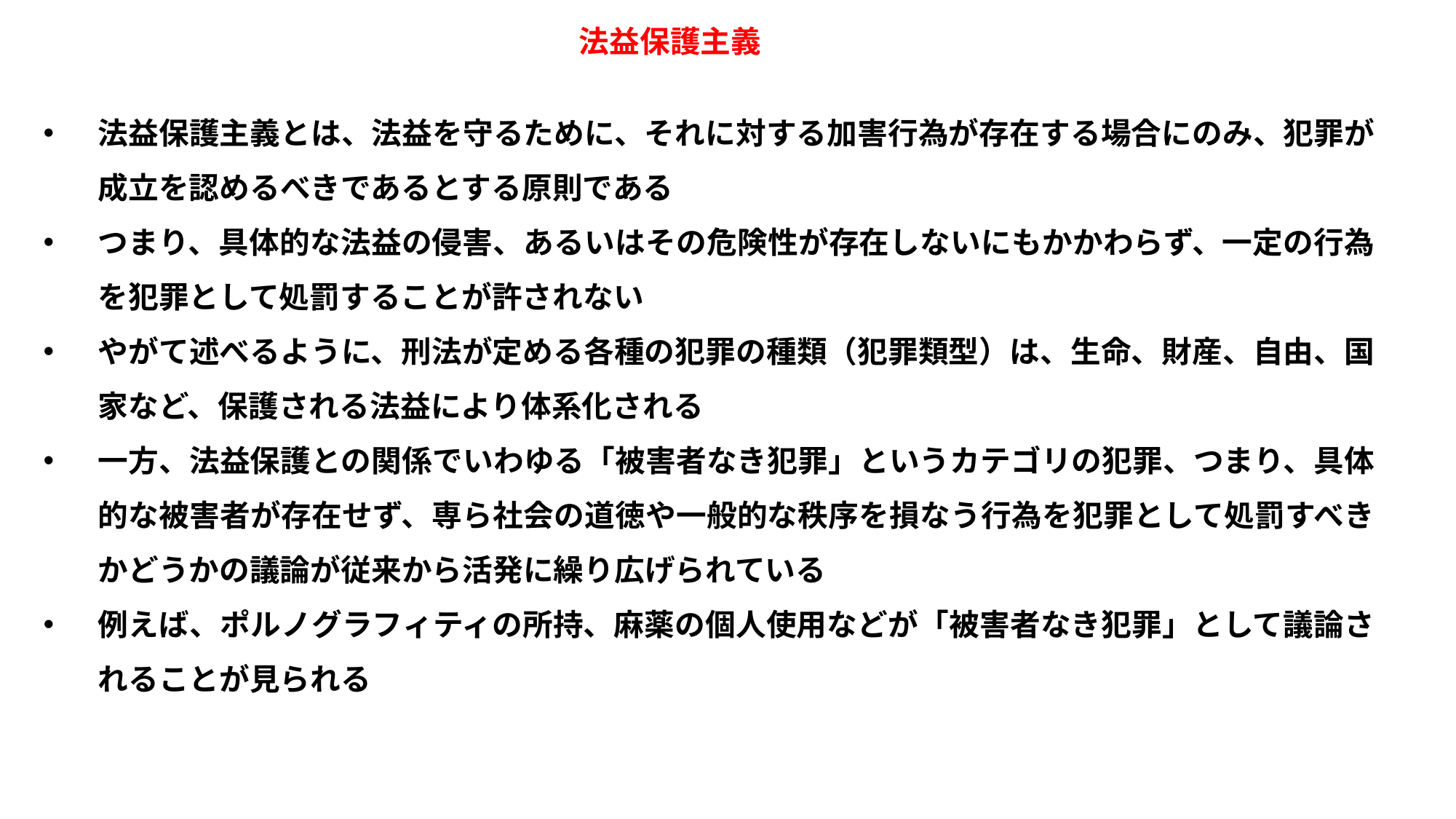

法益保護主義
法益保護主義とは、法益を守るために、それに対する加害行為が存在する場合にのみ、犯罪が成立を認めるべきであるとする原則である
つまり、具体的な法益の侵害、あるいはその危険性が存在しないにもかかわらず、一定の行為を犯罪として処罰することが許されない
やがて述べるように、刑法が定める各種の犯罪の種類（犯罪類型）は、生命、財産、自由、国家など、保護される法益により体系化される
一方、法益保護との関係でいわゆる「被害者なき犯罪」というカテゴリの犯罪、つまり、具体的な被害者が存在せず、専ら社会の道徳や一般的な秩序を損なう行為を犯罪として処罰すべきかどうかの議論が従来から活発に繰り広げられている
例えば、ポルノグラフィティの所持、麻薬の個人使用などが「被害者なき犯罪」として議論されることが見られる